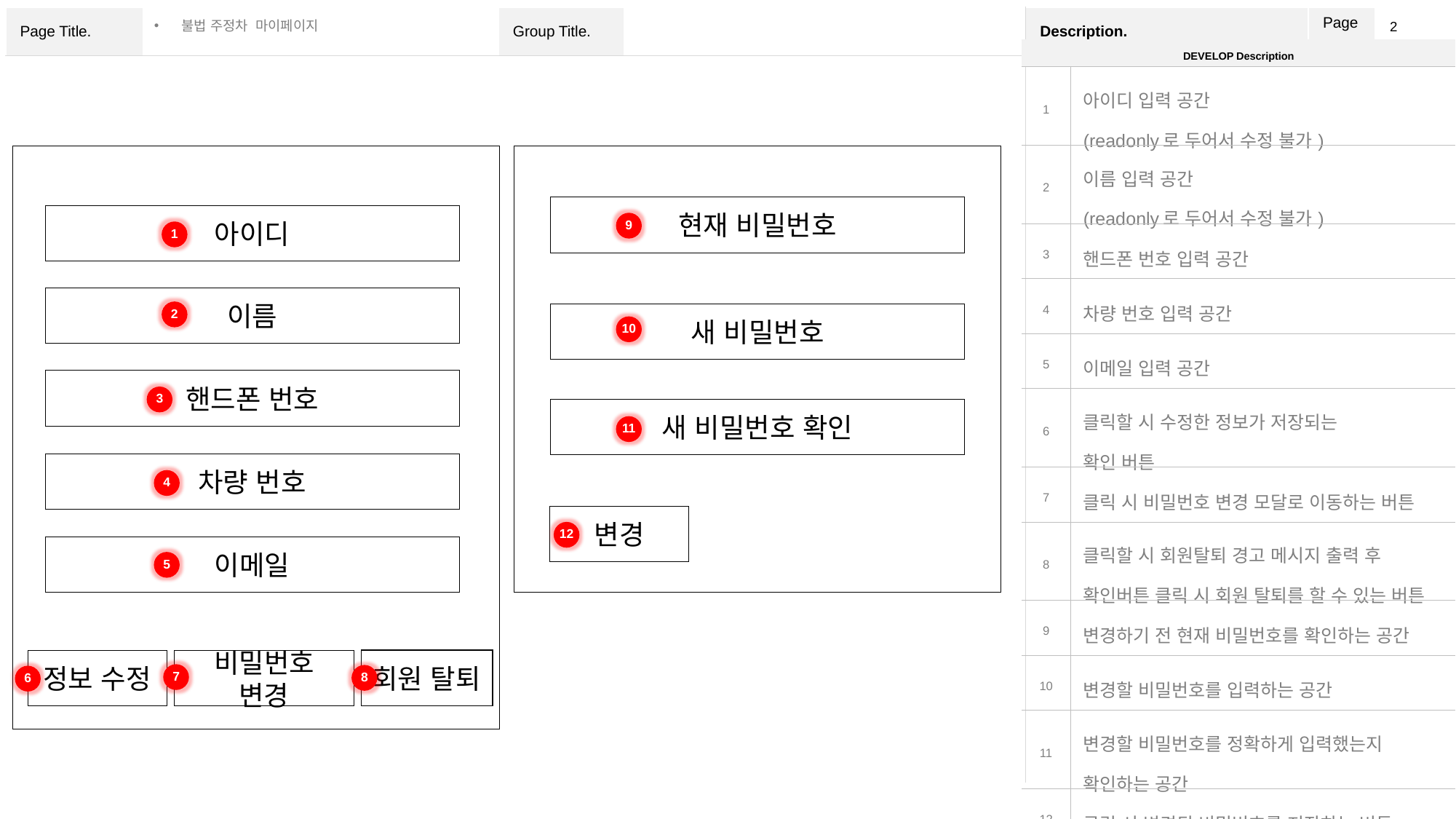

2
불법 주정차  마이페이지

| DEVELOP Description |  |
| --- | --- |
| 1 | 아이디 입력 공간 (readonly로 두어서 수정 불가) |
| 2 | 이름 입력 공간 (readonly로 두어서 수정 불가) |
| 3 | 핸드폰 번호 입력 공간 |
| 4 | 차량 번호 입력 공간 |
| 5 | 이메일 입력 공간 |
| 6 | 클릭할 시 수정한 정보가 저장되는 확인 버튼 |
| 7 | 클릭 시 비밀번호 변경 모달로 이동하는 버튼 |
| 8 | 클릭할 시 회원탈퇴 경고 메시지 출력 후 확인버튼 클릭 시 회원 탈퇴를 할 수 있는 버튼 |
| 9 | 변경하기 전 현재 비밀번호를 확인하는 공간 |
| 10 | 변경할 비밀번호를 입력하는 공간 |
| 11 | 변경할 비밀번호를 정확하게 입력했는지 확인하는 공간 |
| 12 | 클릭 시 변경된 비밀번호를 저장하는 버튼 |

현재 비밀번호
아이디
9

1

이름
2

새 비밀번호
10

핸드폰 번호
3

새 비밀번호 확인
11

차량 번호
4

변경
12

이메일
5

회원 탈퇴
정보 수정
비밀번호 변경
7

8

6